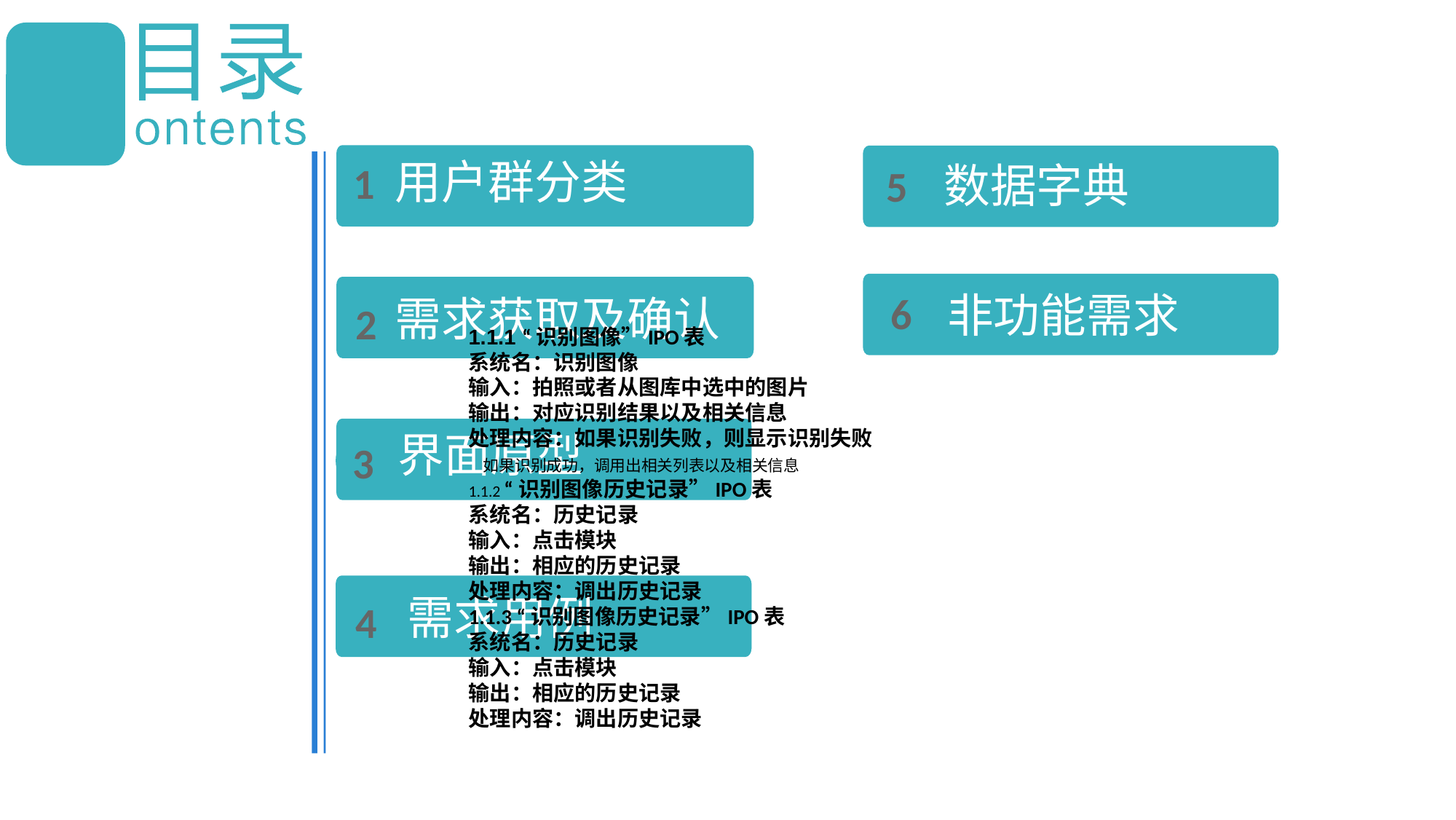

用户群分类
数据字典

1

5

非功能需求
6

需求获取及确认
2

1.1.1 “识别图像”IPO表系统名：识别图像输入：拍照或者从图库中选中的图片输出：对应识别结果以及相关信息处理内容：如果识别失败，则显示识别失败  如果识别成功，调用出相关列表以及相关信息1.1.2 “识别图像历史记录”IPO表系统名：历史记录输入：点击模块输出：相应的历史记录处理内容：调出历史记录1.1.3 “识别图像历史记录”IPO表系统名：历史记录输入：点击模块输出：相应的历史记录处理内容：调出历史记录

界面原型

3

需求用例
4